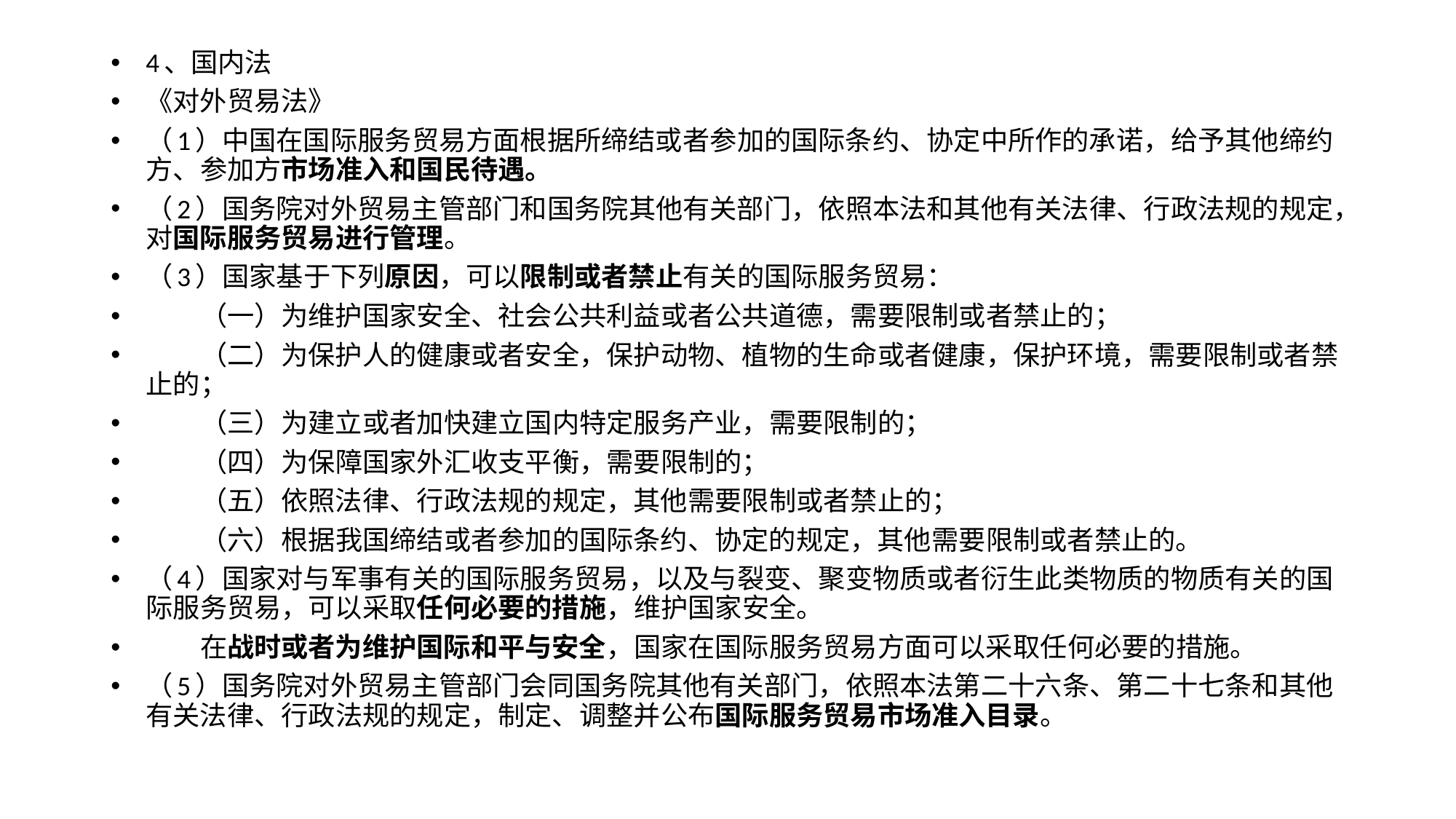

#
4、国内法
《对外贸易法》
（1）中国在国际服务贸易方面根据所缔结或者参加的国际条约、协定中所作的承诺，给予其他缔约方、参加方市场准入和国民待遇。
（2）国务院对外贸易主管部门和国务院其他有关部门，依照本法和其他有关法律、行政法规的规定，对国际服务贸易进行管理。
（3）国家基于下列原因，可以限制或者禁止有关的国际服务贸易：
　　（一）为维护国家安全、社会公共利益或者公共道德，需要限制或者禁止的；
　　（二）为保护人的健康或者安全，保护动物、植物的生命或者健康，保护环境，需要限制或者禁止的；
　　（三）为建立或者加快建立国内特定服务产业，需要限制的；
　　（四）为保障国家外汇收支平衡，需要限制的；
　　（五）依照法律、行政法规的规定，其他需要限制或者禁止的；
　　（六）根据我国缔结或者参加的国际条约、协定的规定，其他需要限制或者禁止的。
（4）国家对与军事有关的国际服务贸易，以及与裂变、聚变物质或者衍生此类物质的物质有关的国际服务贸易，可以采取任何必要的措施，维护国家安全。
　　在战时或者为维护国际和平与安全，国家在国际服务贸易方面可以采取任何必要的措施。
（5）国务院对外贸易主管部门会同国务院其他有关部门，依照本法第二十六条、第二十七条和其他有关法律、行政法规的规定，制定、调整并公布国际服务贸易市场准入目录。